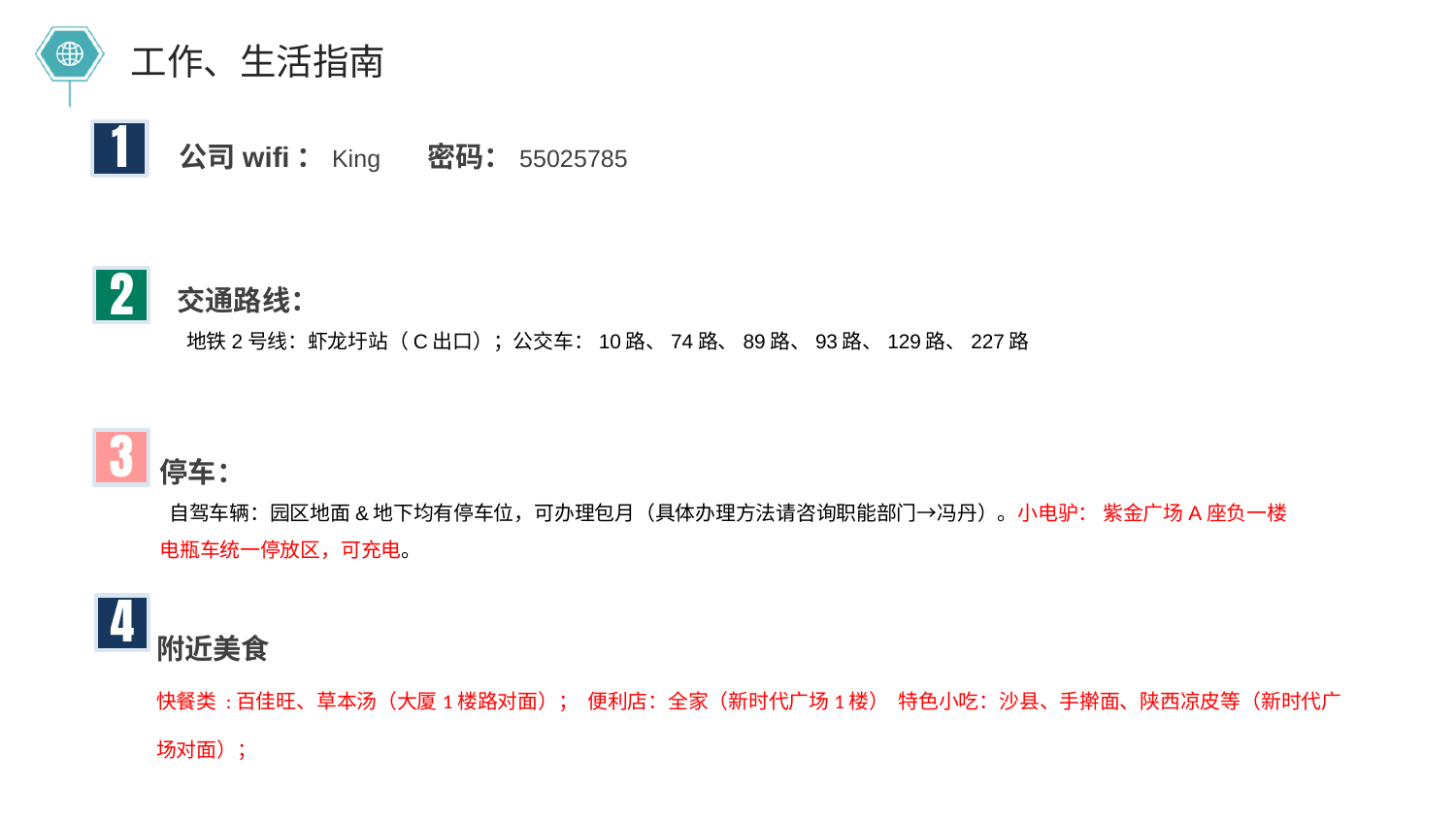

工作、生活指南
 公司wifi：King     密码：55025785
1
交通路线：
 地铁2号线：虾龙圩站（C出口）；公交车：10路、74路、89路、93路、129路、227路
2
3
停车：
 自驾车辆：园区地面&地下均有停车位，可办理包月（具体办理方法请咨询职能部门→冯丹）。小电驴： 紫金广场A座负一楼   电瓶车统一停放区，可充电。

附近美食
快餐类 :百佳旺、草本汤（大厦1楼路对面）；  便利店：全家（新时代广场1楼）  特色小吃：沙县、手擀面、陕西凉皮等（新时代广场对面）；
4